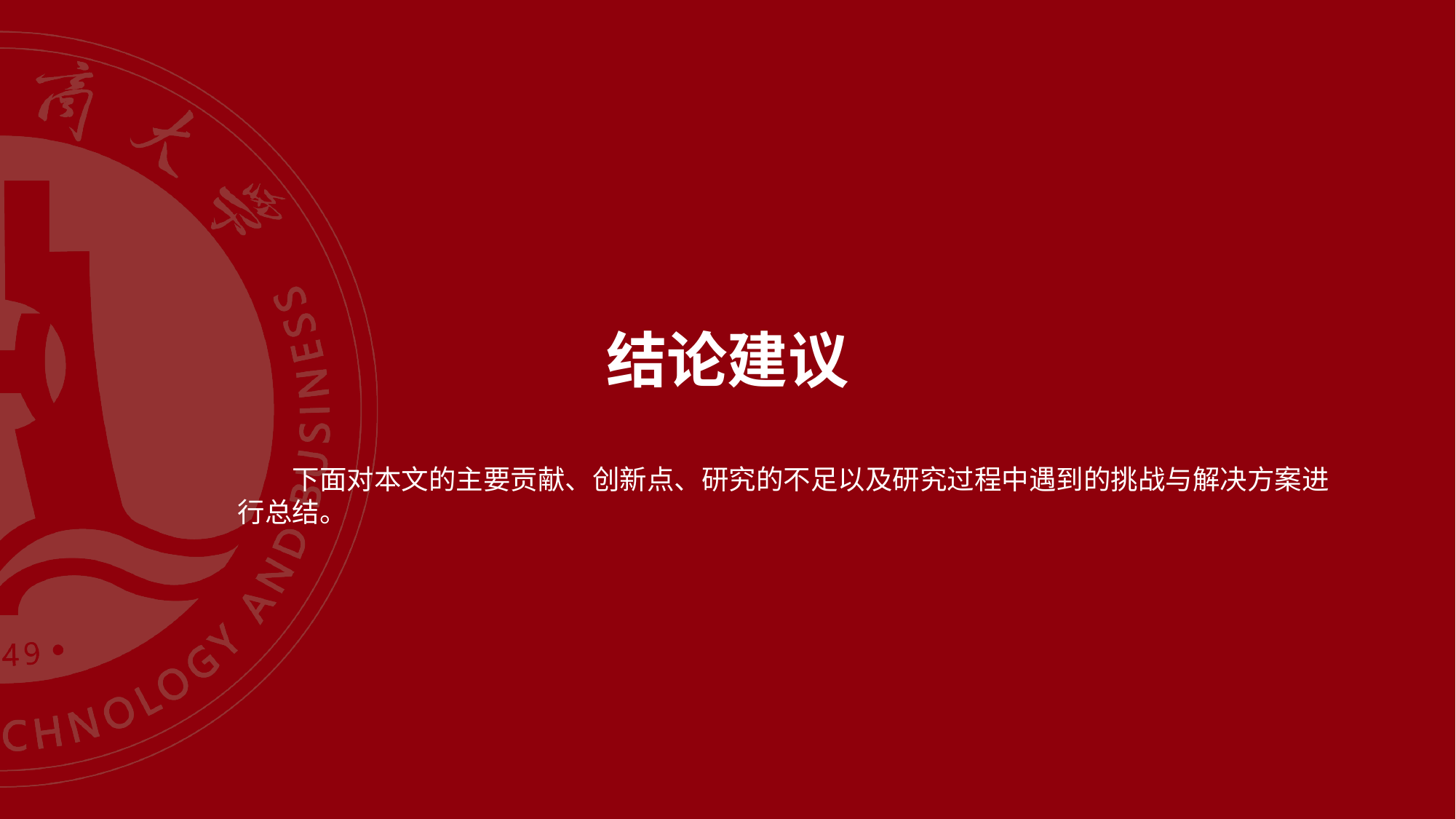

# 结论建议
下面对本文的主要贡献、创新点、研究的不足以及研究过程中遇到的挑战与解决方案进行总结。